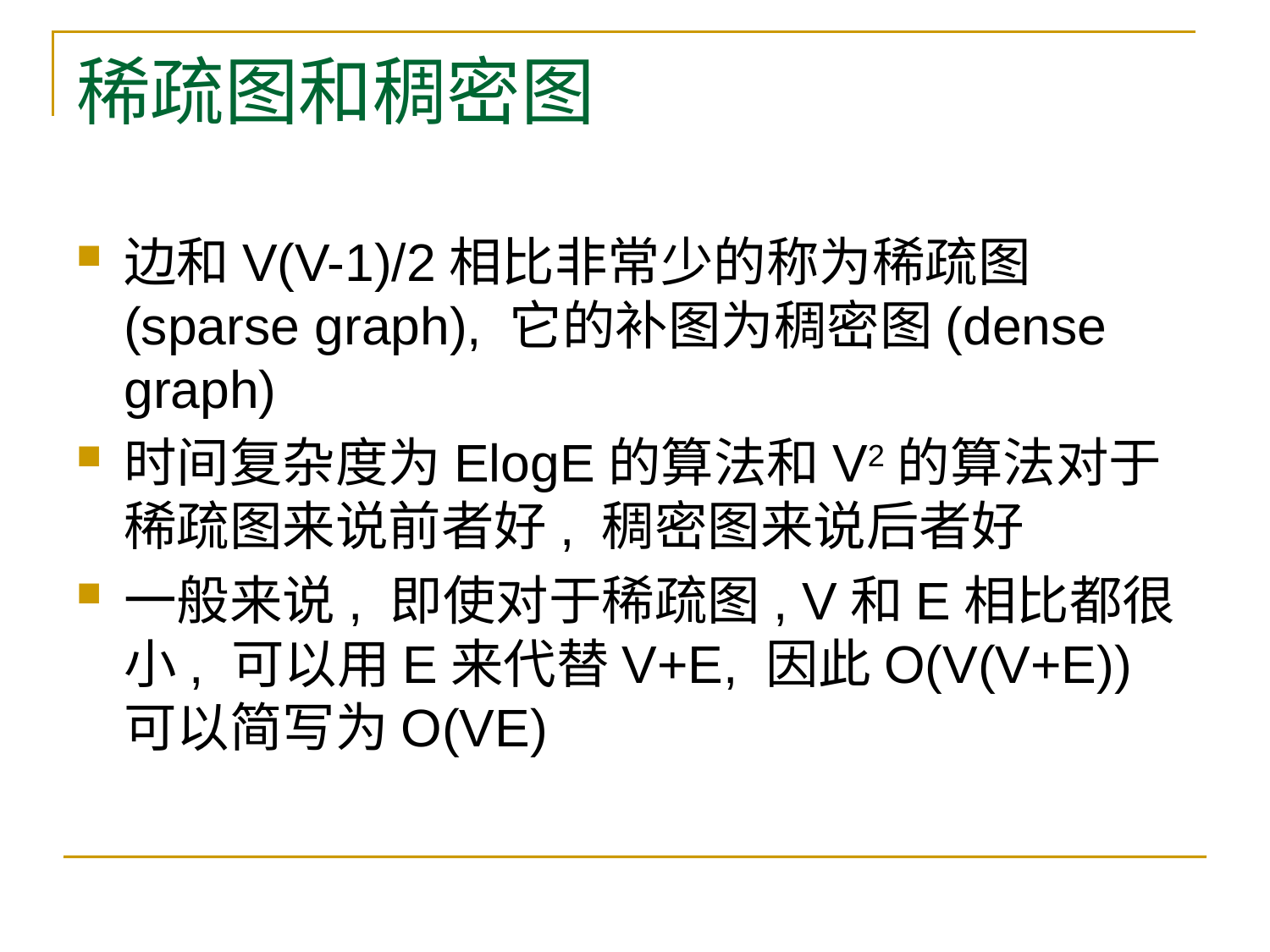

# 稀疏图和稠密图
边和V(V-1)/2相比非常少的称为稀疏图(sparse graph), 它的补图为稠密图(dense graph)
时间复杂度为ElogE的算法和V2的算法对于稀疏图来说前者好, 稠密图来说后者好
一般来说, 即使对于稀疏图, V和E相比都很小, 可以用E来代替V+E, 因此O(V(V+E))可以简写为O(VE)